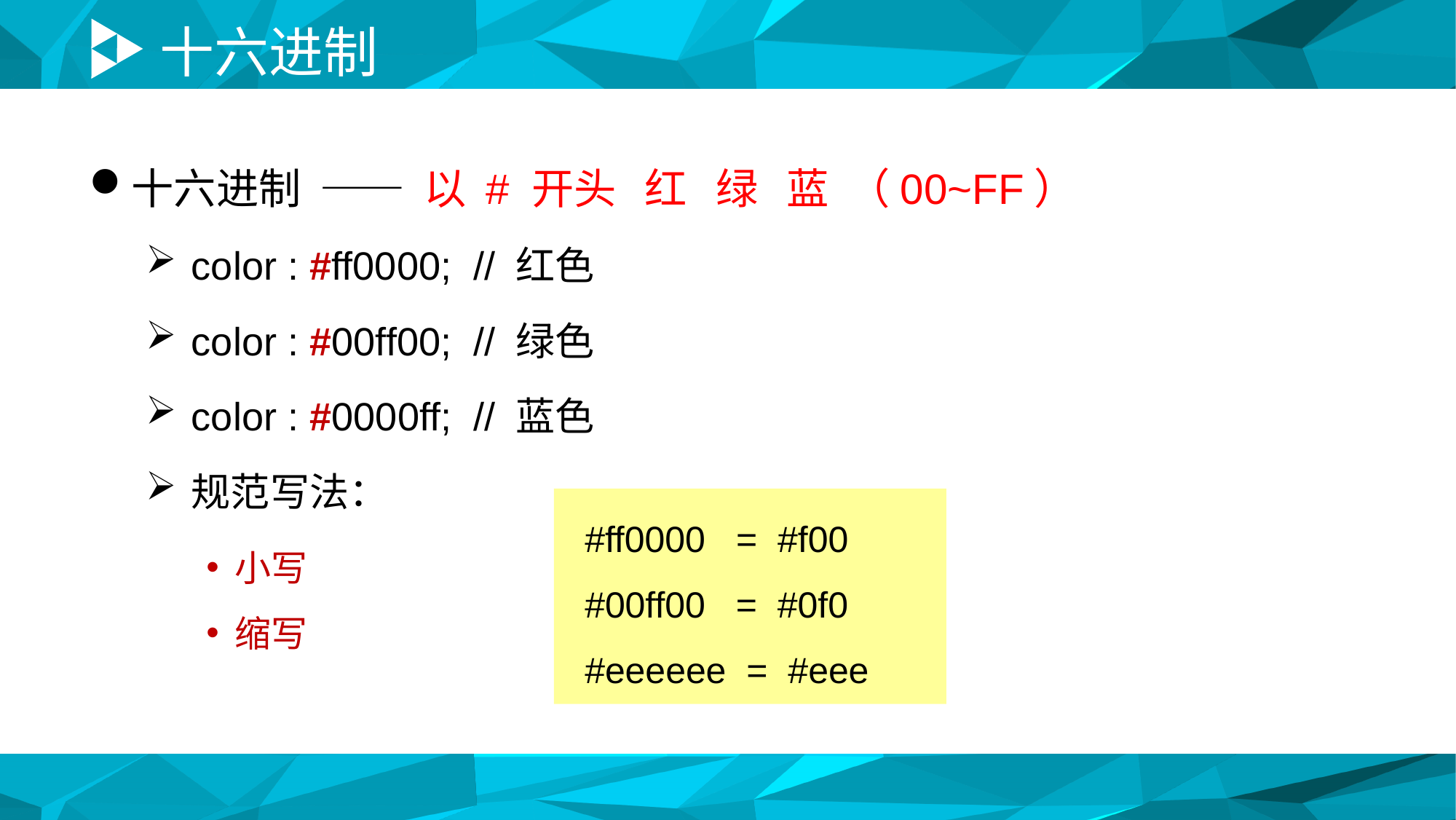

# 十六进制
十六进制  ——  以 # 开头   红   绿   蓝  （00~FF）
color : #ff0000;  // 红色
color : #00ff00;  // 绿色
color : #0000ff;  // 蓝色
规范写法：
小写
缩写

#ff0000   =  #f00
#00ff00   =  #0f0
#eeeeee  =  #eee